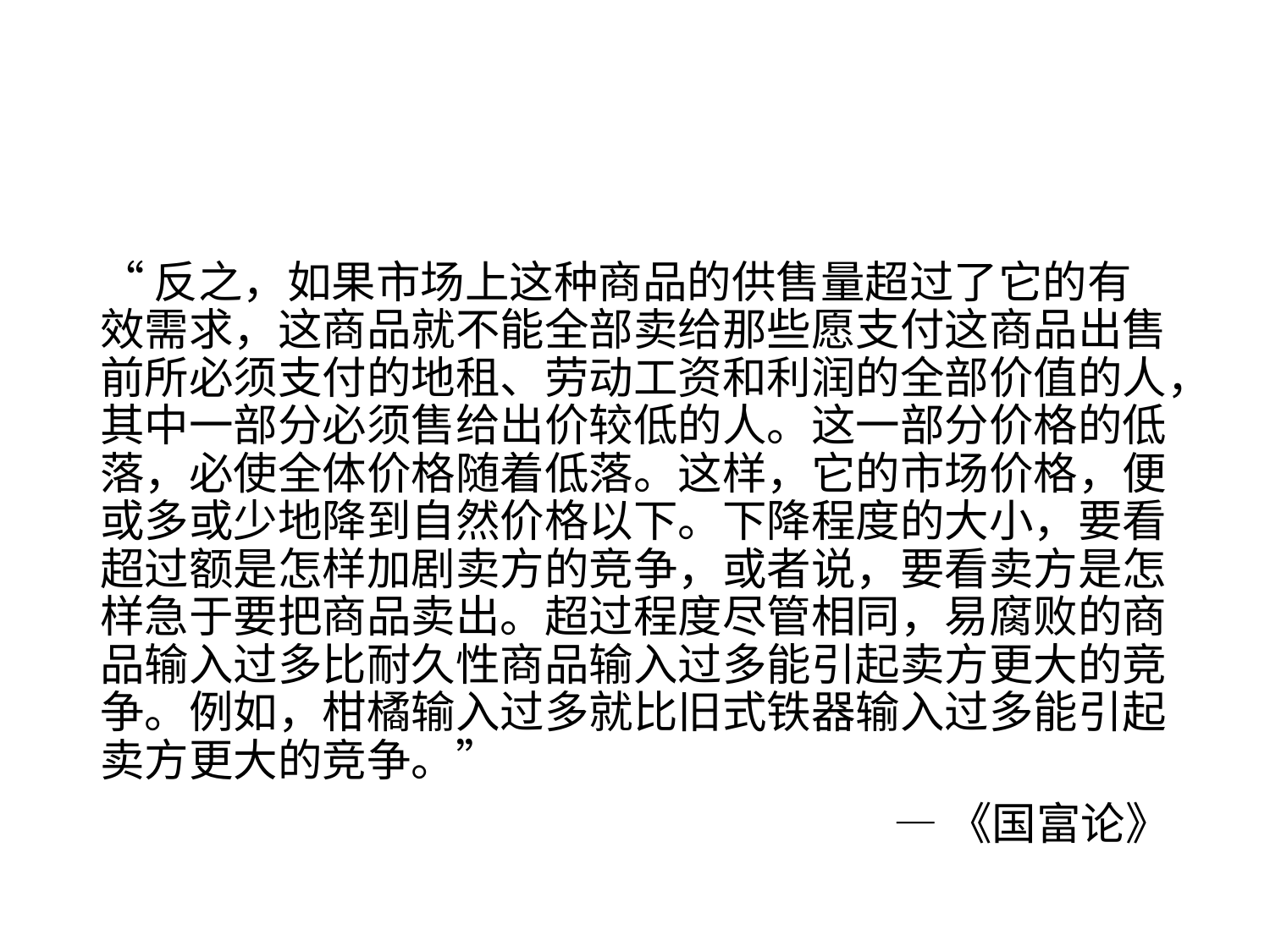

#
“反之，如果市场上这种商品的供售量超过了它的有效需求，这商品就不能全部卖给那些愿支付这商品出售前所必须支付的地租、劳动工资和利润的全部价值的人，其中一部分必须售给出价较低的人。这一部分价格的低落，必使全体价格随着低落。这样，它的市场价格，便或多或少地降到自然价格以下。下降程度的大小，要看超过额是怎样加剧卖方的竞争，或者说，要看卖方是怎样急于要把商品卖出。超过程度尽管相同，易腐败的商品输入过多比耐久性商品输入过多能引起卖方更大的竞争。例如，柑橘输入过多就比旧式铁器输入过多能引起卖方更大的竞争。”
—《国富论》